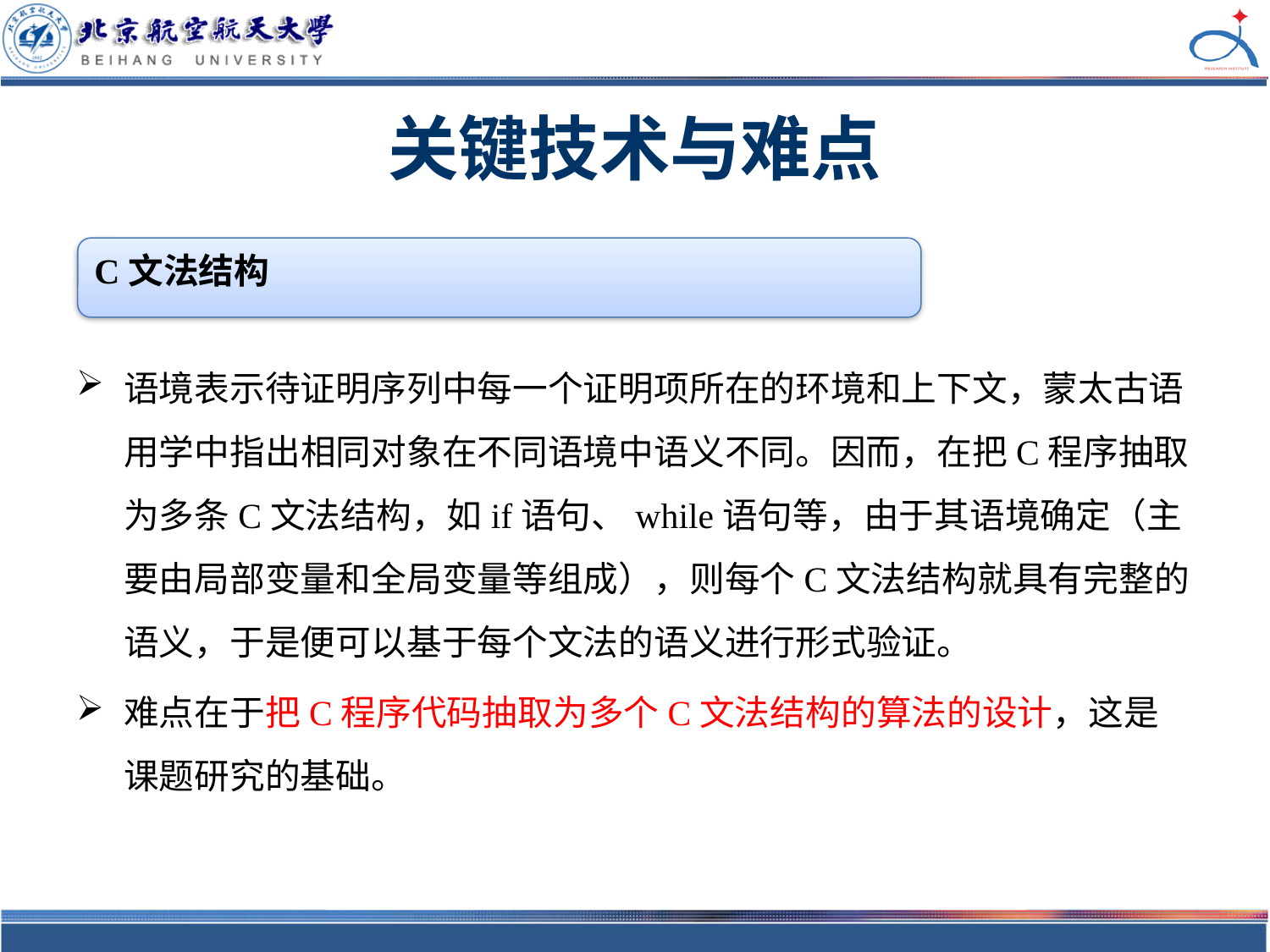

# 关键技术与难点

语境表示待证明序列中每一个证明项所在的环境和上下文，蒙太古语用学中指出相同对象在不同语境中语义不同。因而，在把C程序抽取为多条C文法结构，如if语句、while语句等，由于其语境确定（主要由局部变量和全局变量等组成），则每个C文法结构就具有完整的语义，于是便可以基于每个文法的语义进行形式验证。
难点在于把C程序代码抽取为多个C文法结构的算法的设计，这是课题研究的基础。

C文法结构